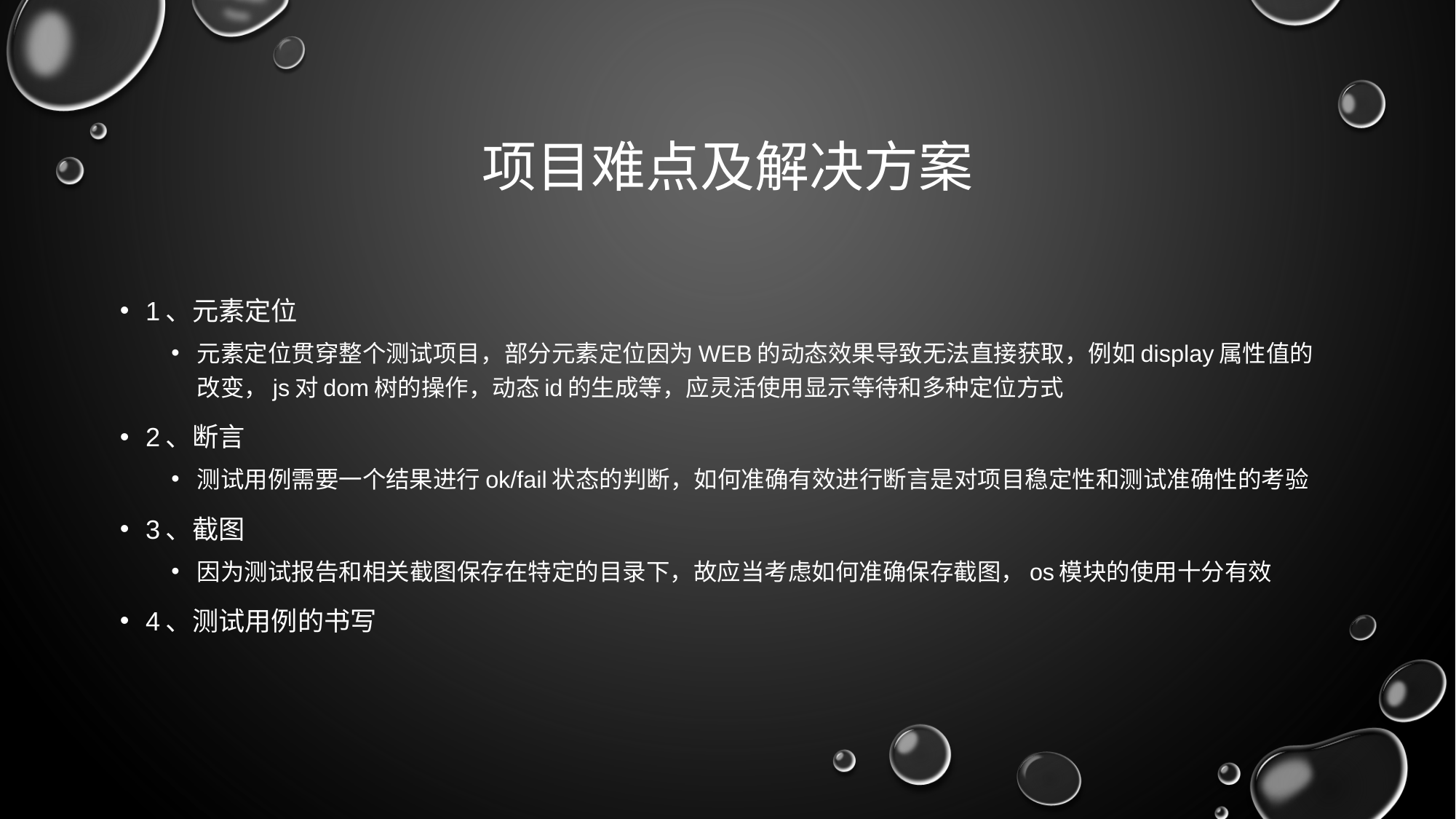

# 项目难点及解决方案
1、元素定位
元素定位贯穿整个测试项目，部分元素定位因为web的动态效果导致无法直接获取，例如display属性值的改变，js对dom树的操作，动态id的生成等，应灵活使用显示等待和多种定位方式
2、断言
测试用例需要一个结果进行ok/fail状态的判断，如何准确有效进行断言是对项目稳定性和测试准确性的考验
3、截图
因为测试报告和相关截图保存在特定的目录下，故应当考虑如何准确保存截图，os模块的使用十分有效
4、测试用例的书写